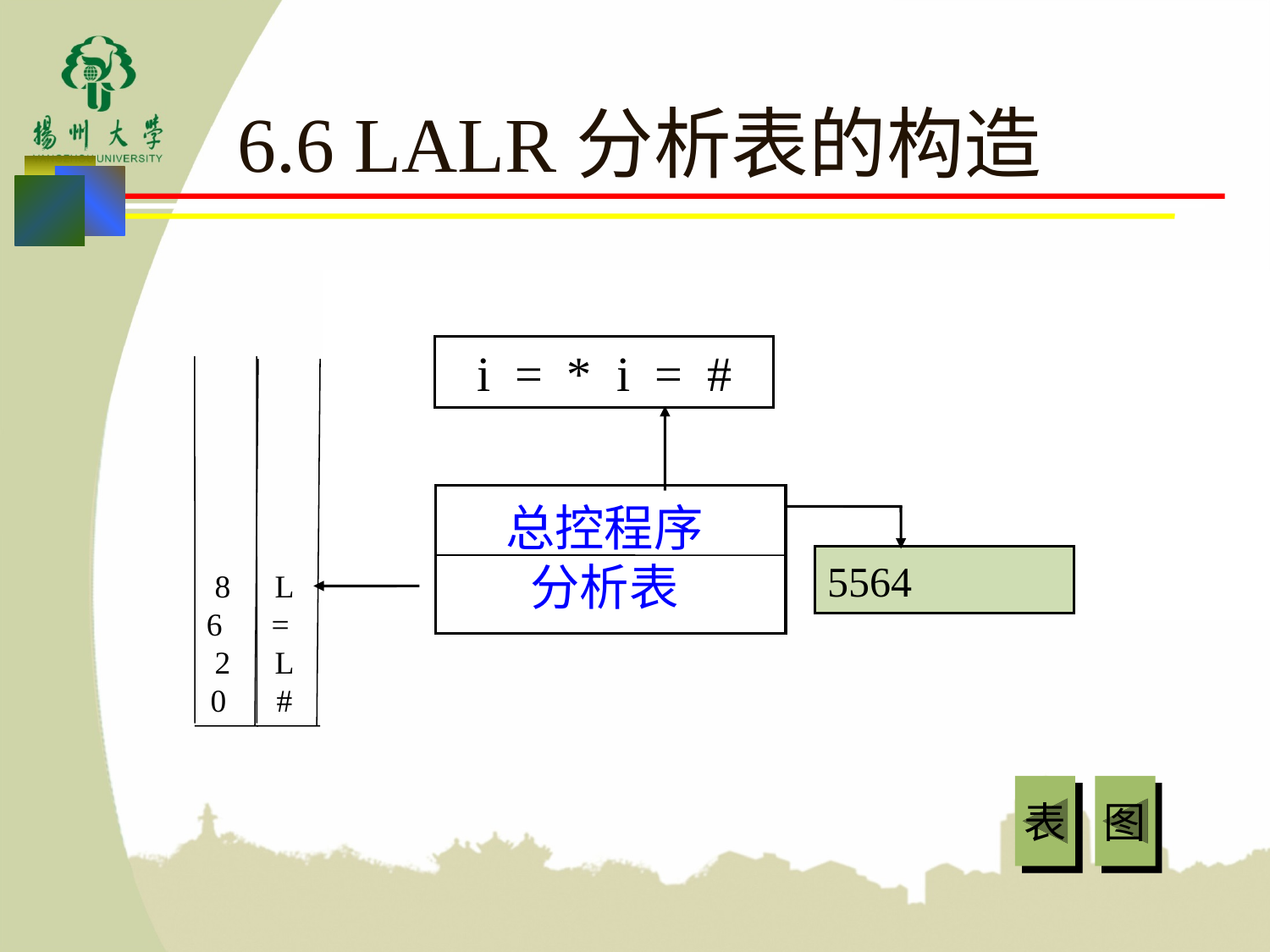

# 6.6 LALR分析表的构造
i  =  *  i  =  #

8
6
2
0

L
=
L
#

总控程序
分析表

5564

表
图

133